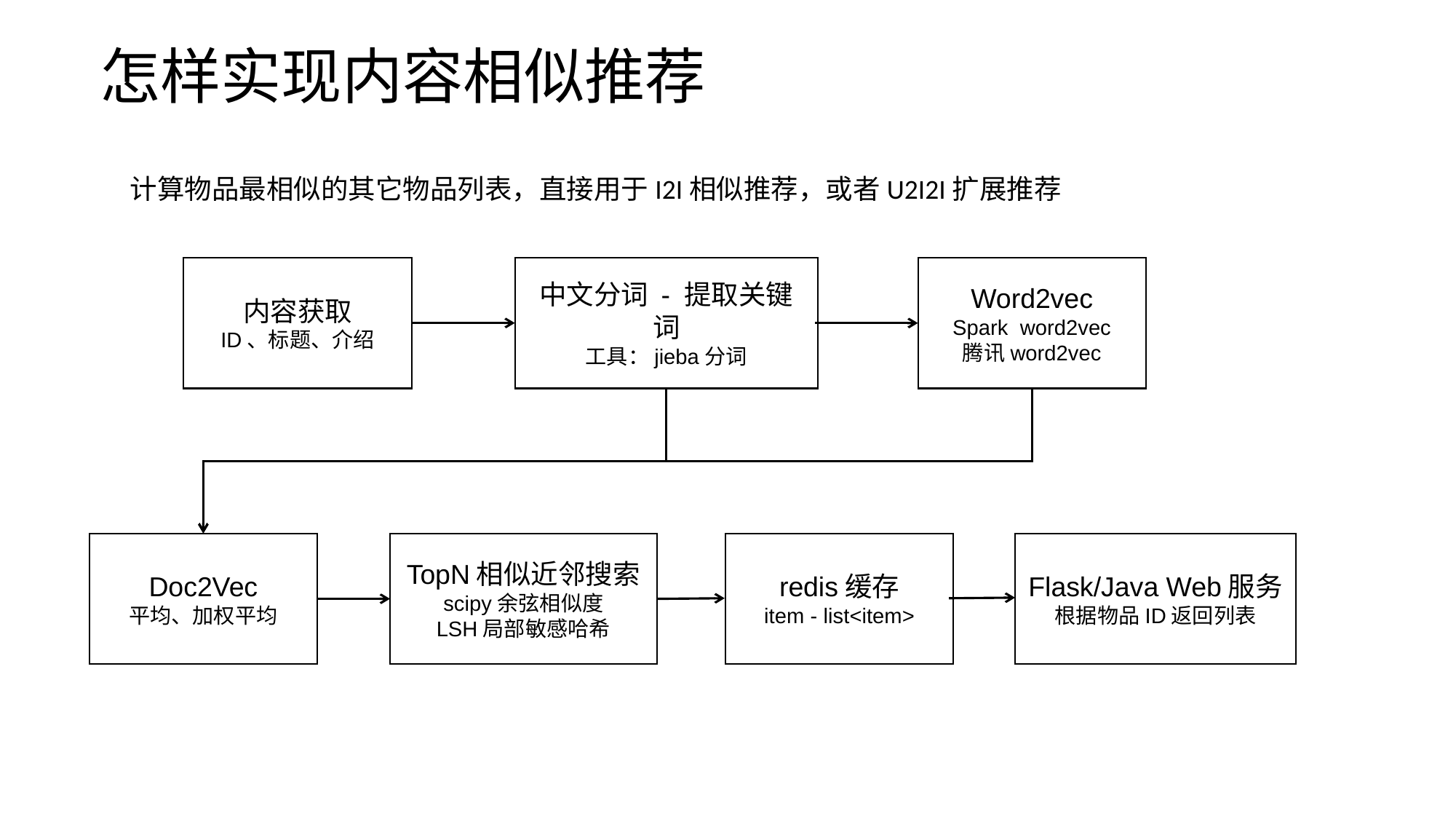

# 怎样实现内容相似推荐
计算物品最相似的其它物品列表，直接用于I2I相似推荐，或者U2I2I扩展推荐
内容获取
ID、标题、介绍
中文分词 - 提取关键词
工具：jieba分词
Word2vec
Spark  word2vec
腾讯word2vec
Doc2Vec
平均、加权平均
TopN相似近邻搜索
scipy余弦相似度
LSH局部敏感哈希
redis缓存
item - list<item>
Flask/Java Web服务
根据物品ID返回列表